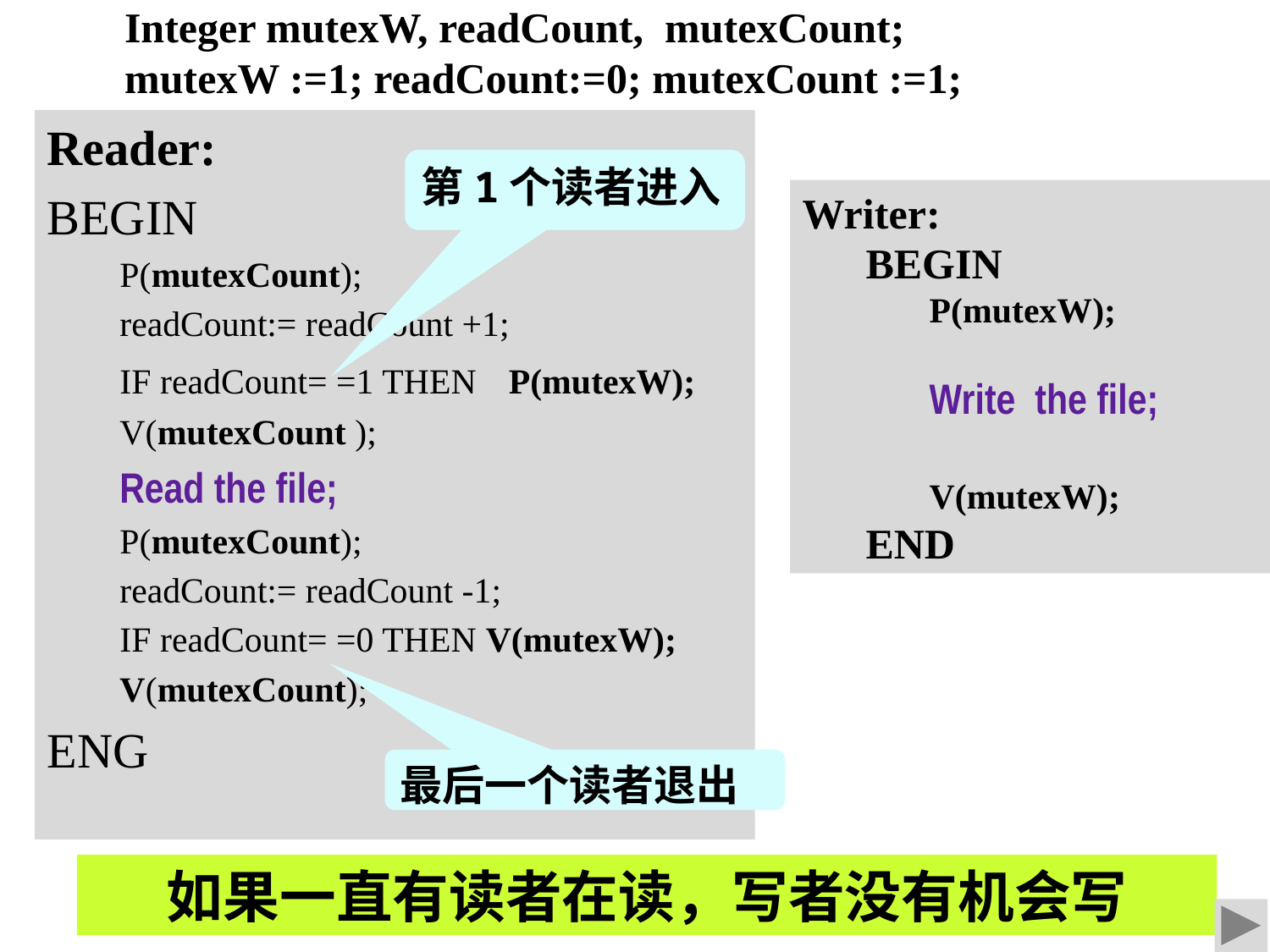

Integer mutexW, readCount,  mutexCount;
mutexW :=1; readCount:=0; mutexCount :=1;
Reader:
BEGIN
P(mutexCount);
readCount:= readCount +1;
IF readCount= =1 THEN   P(mutexW);
V(mutexCount );
Read the file;
P(mutexCount);
readCount:= readCount -1;
IF readCount= =0 THEN V(mutexW);
V(mutexCount);
ENG
第1个读者进入
Writer:
BEGIN
P(mutexW);

Write  the file;

V(mutexW);
END
最后一个读者退出
如果一直有读者在读，写者没有机会写